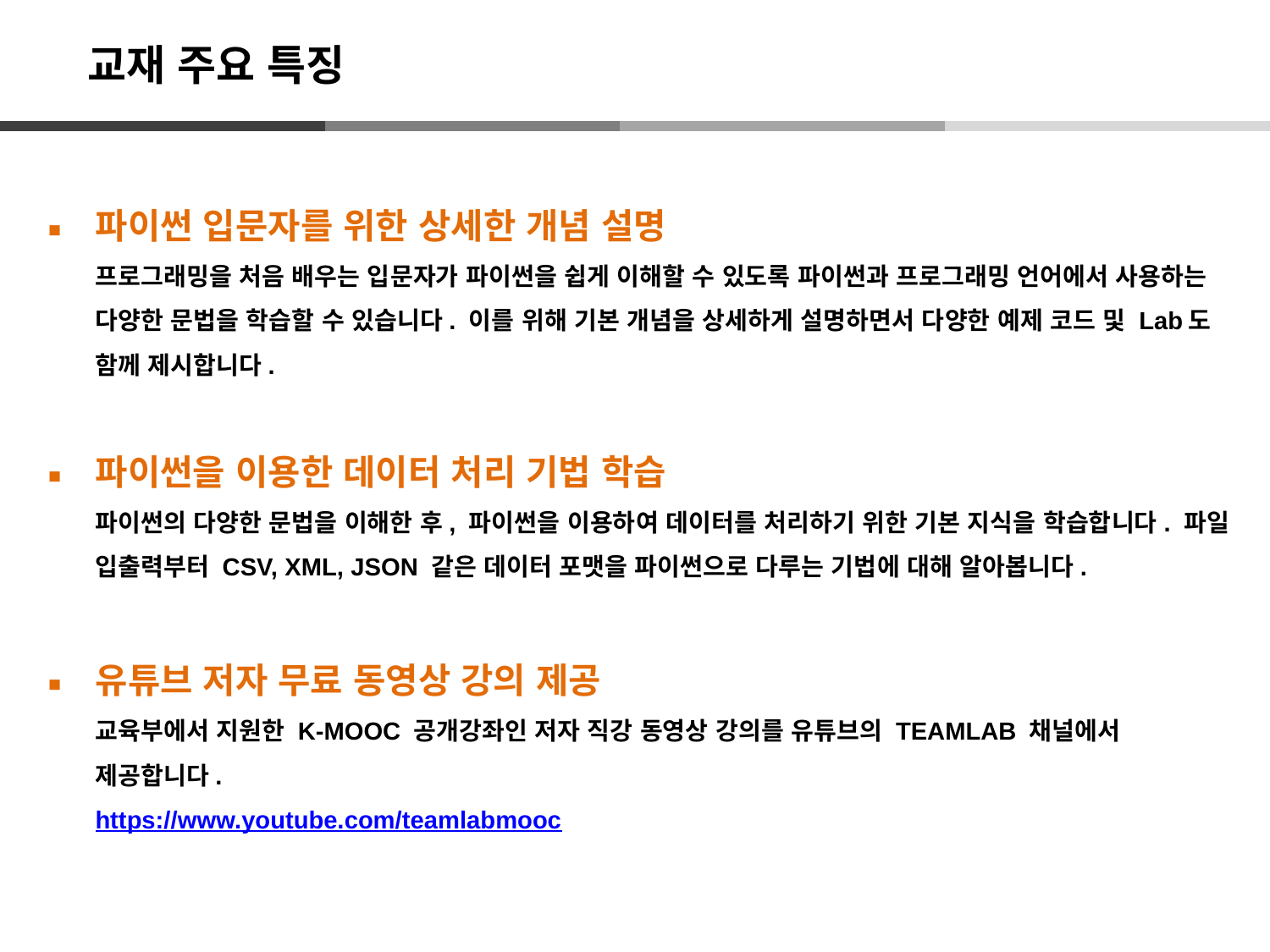

# 교재 주요 특징
파이썬 입문자를 위한 상세한 개념 설명
프로그래밍을 처음 배우는 입문자가 파이썬을 쉽게 이해할 수 있도록 파이썬과 프로그래밍 언어에서 사용하는 다양한 문법을 학습할 수 있습니다. 이를 위해 기본 개념을 상세하게 설명하면서 다양한 예제 코드 및 Lab도 함께 제시합니다.
파이썬을 이용한 데이터 처리 기법 학습
파이썬의 다양한 문법을 이해한 후, 파이썬을 이용하여 데이터를 처리하기 위한 기본 지식을 학습합니다. 파일 입출력부터 CSV, XML, JSON 같은 데이터 포맷을 파이썬으로 다루는 기법에 대해 알아봅니다.

유튜브 저자 무료 동영상 강의 제공
교육부에서 지원한 K-MOOC 공개강좌인 저자 직강 동영상 강의를 유튜브의 TEAMLAB 채널에서 제공합니다.
https://www.youtube.com/teamlabmooc